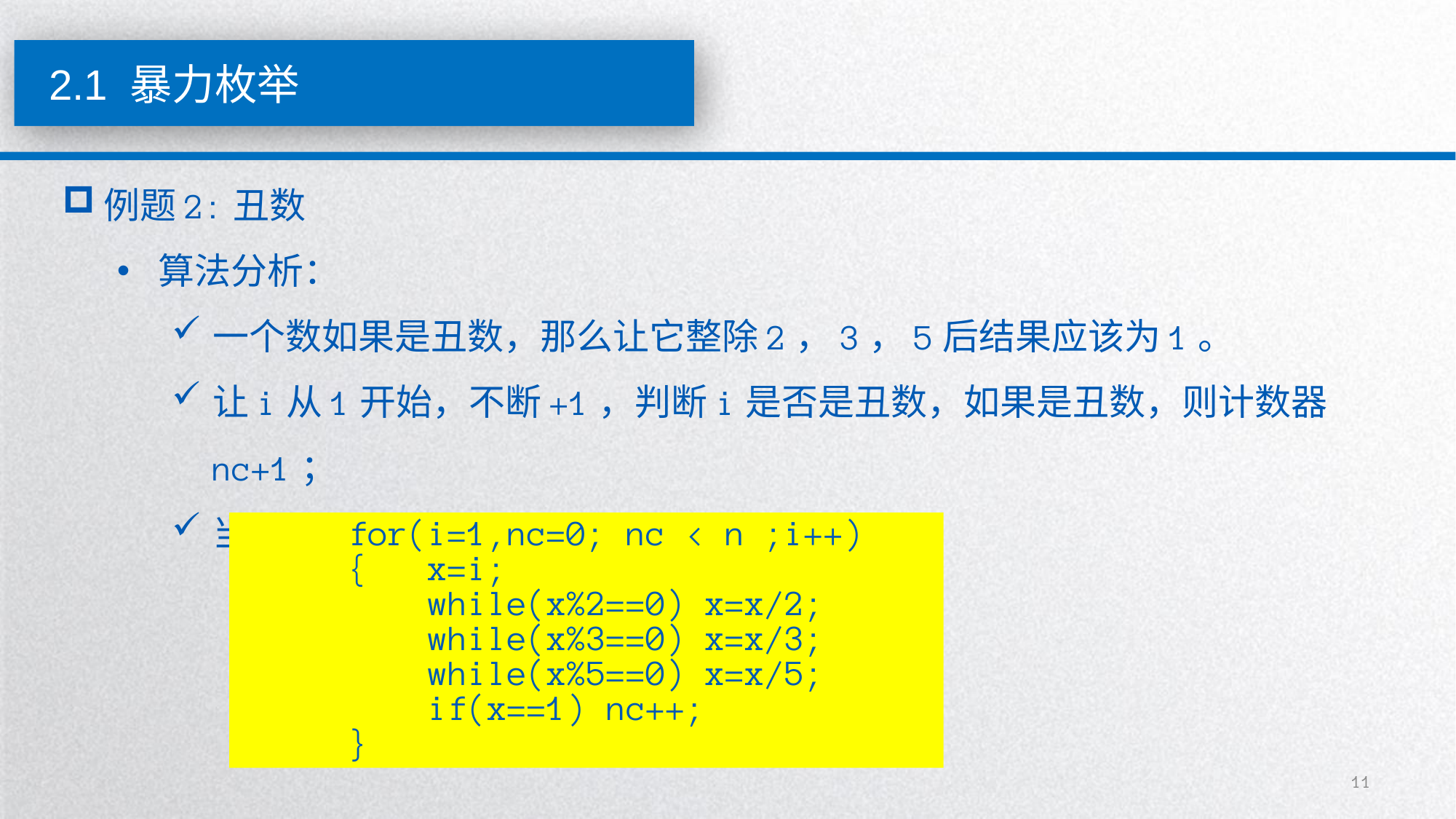

2.1 暴力枚举
例题2:丑数
算法分析：
一个数如果是丑数，那么让它整除2，3，5后结果应该为1。
让i从1开始，不断+1，判断i是否是丑数，如果是丑数，则计数器nc+1；
当计数器nc==n时，i就是要找的丑数。
for(i=1,nc=0; nc < n ;i++)
{   x=i;
    while(x%2==0) x=x/2;
    while(x%3==0) x=x/3;
    while(x%5==0) x=x/5;
    if(x==1) nc++;
}
11